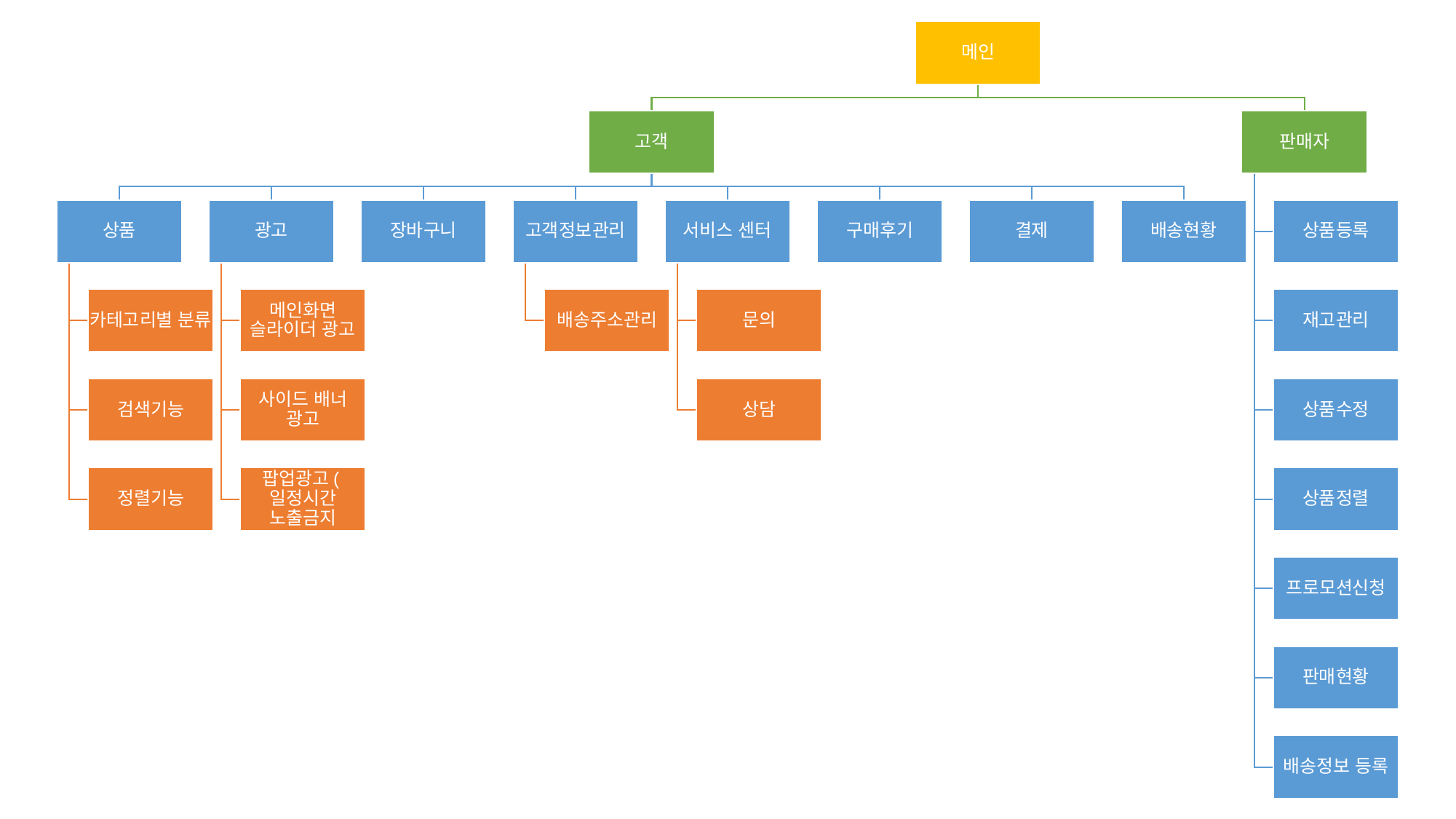

메인
고객
상품
카테고리별 분류
검색기능
정렬기능
광고
메인화면 슬라이더 광고
사이드 배너 광고
팝업광고(일정시간 노출금지
장바구니
고객정보관리
배송주소관리
서비스 센터
문의
상담
구매후기
결제
배송현황
판매자
상품등록
재고관리
상품수정
상품정렬
프로모션신청
판매현황
배송정보 등록